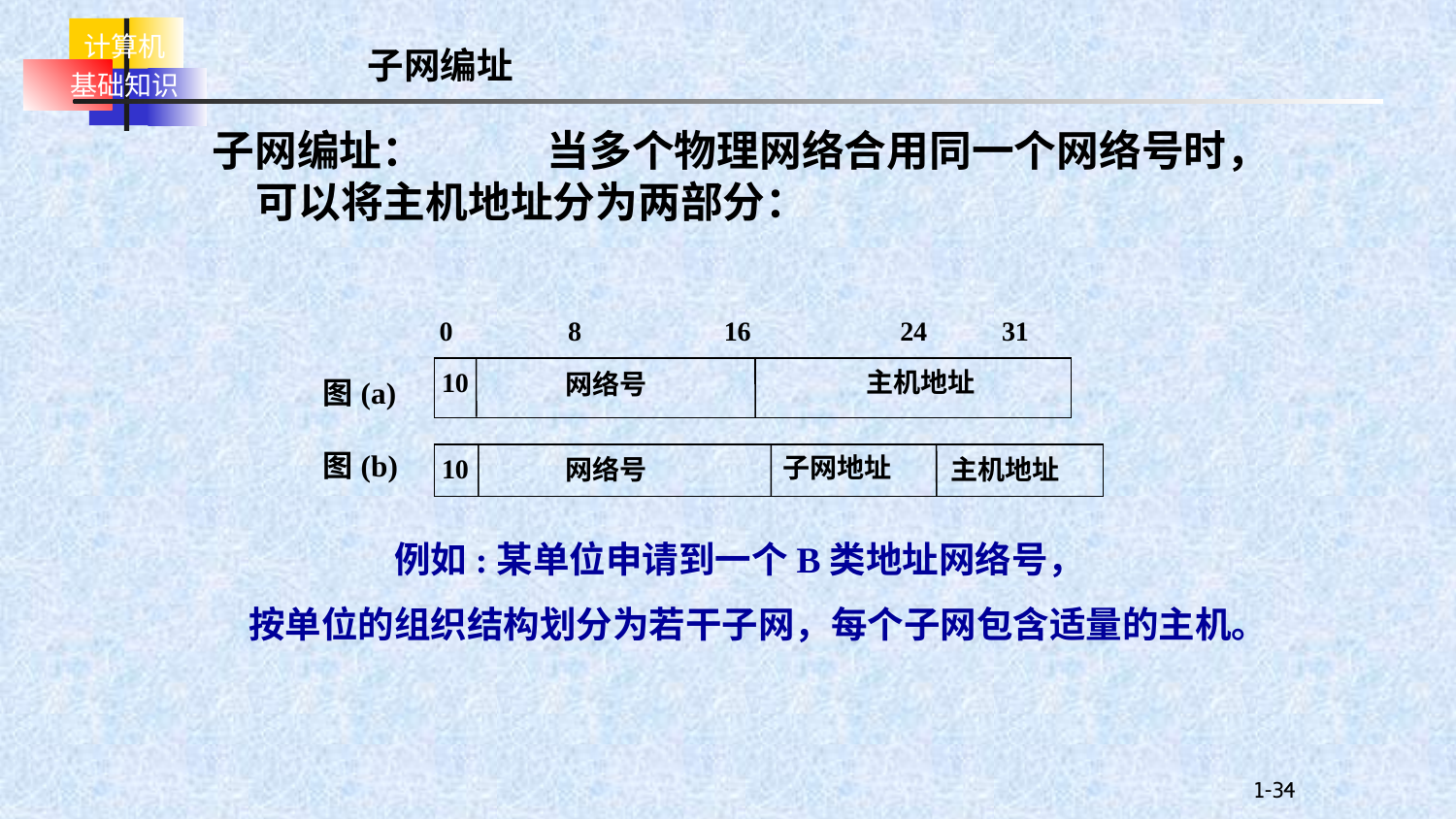

子网编址
 子网编址：	当多个物理网络合用同一个网络号时，可以将主机地址分为两部分：
 0                 8                     16                      24           31

10
主机地址
网络号
图(a)

图(b)

子网地址
10
主机地址
网络号
	例如:某单位申请到一个B类地址网络号，
按单位的组织结构划分为若干子网，每个子网包含适量的主机。
1-34